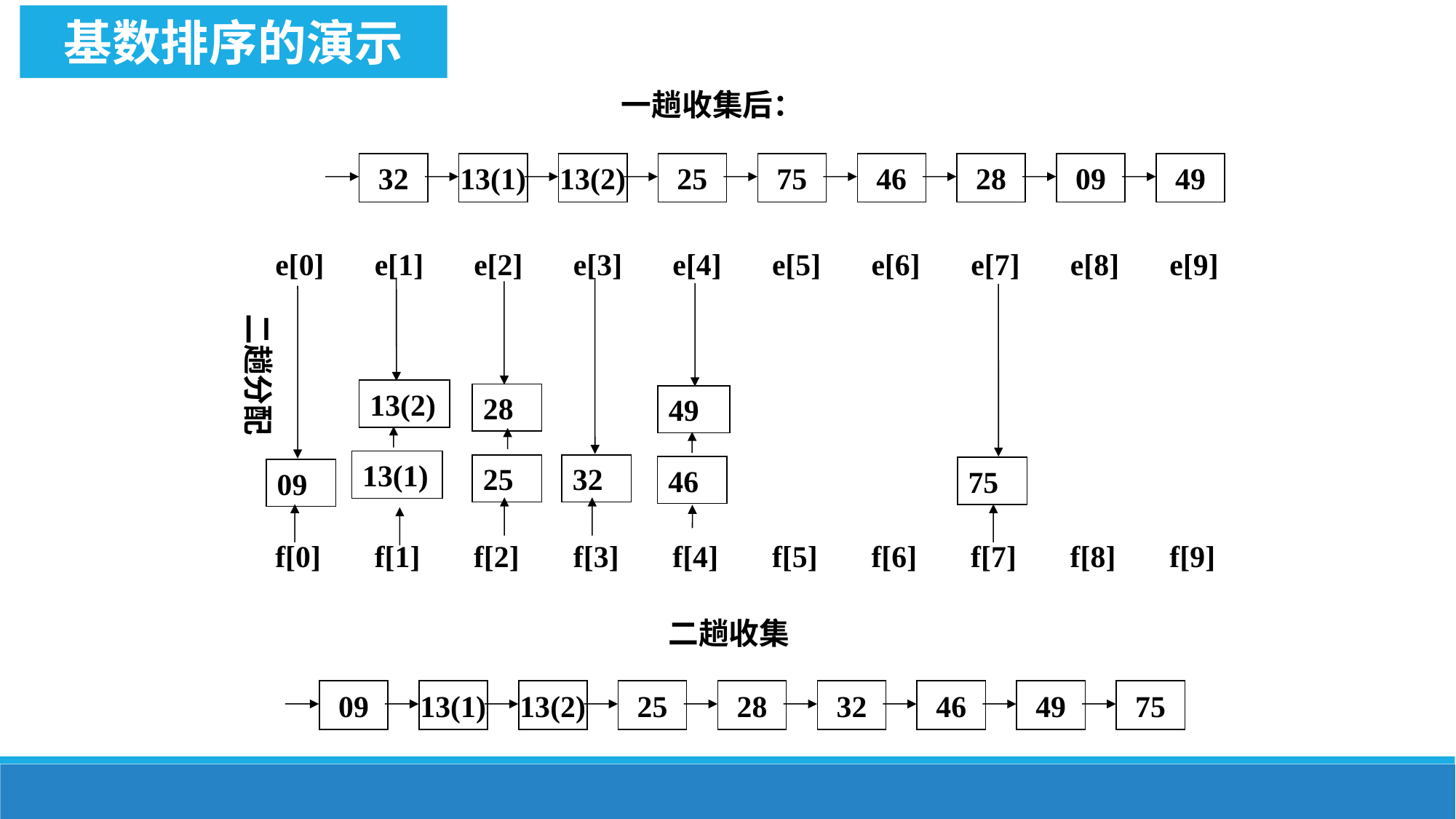

基数排序的演示
一趟收集后：
32

13(1)

13(2)

25

75

46

28

09

49

e[0]
e[1]
e[2]
e[3]
e[4]
e[5]
e[6]
e[7]
e[8]
e[9]
二趟分配
f[0]
f[1]
f[2]
f[3]
f[4]
f[5]
f[6]
f[7]
f[8]
f[9]

13(2)

32

28

49

75

09

13(1)

25

46

二趟收集
09

13(1)

13(2)

25

28

32

46

49

75